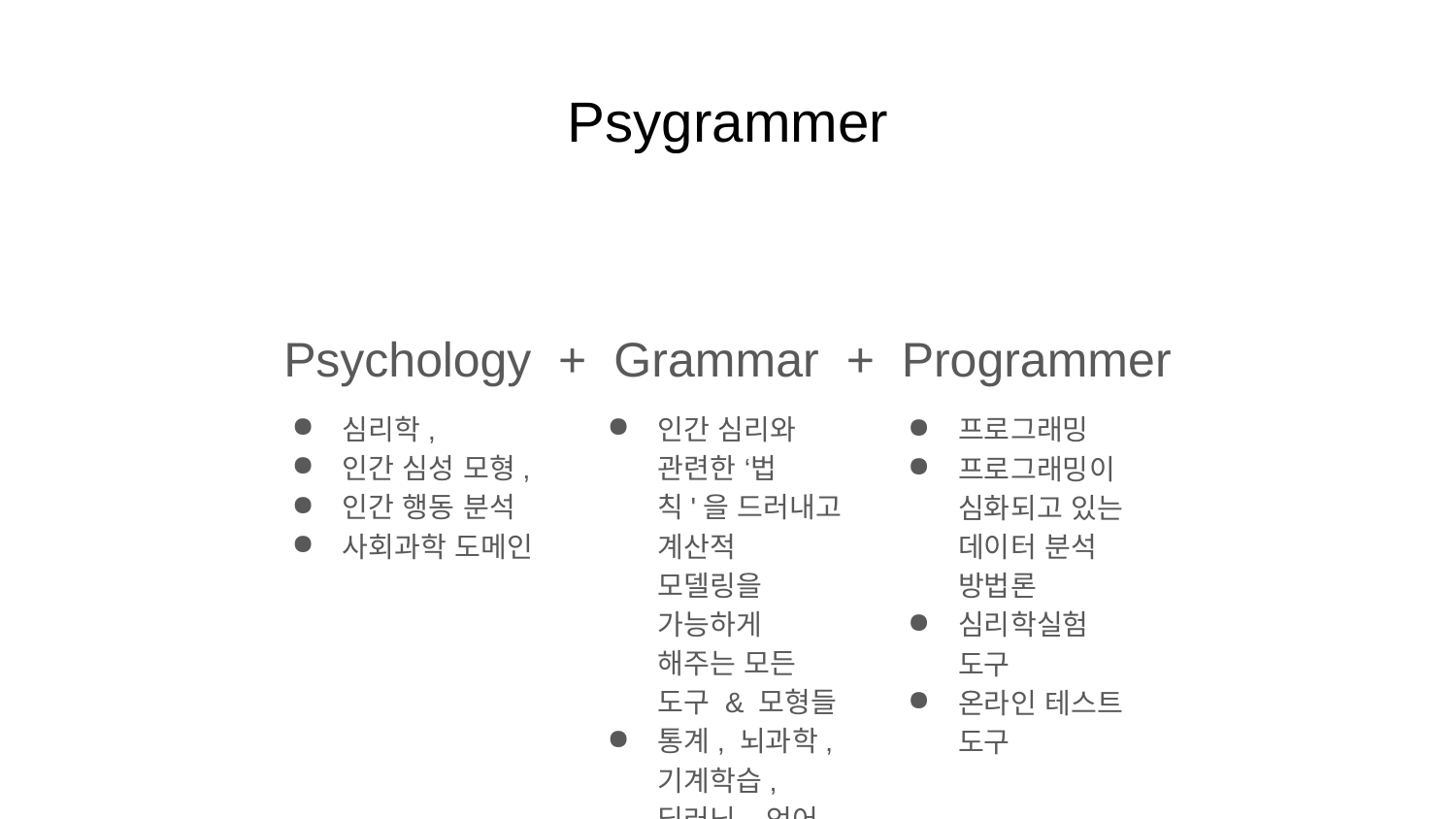

# Psygrammer

Psychology  +  Grammar  +  Programmer

심리학,
인간 심성 모형,
인간 행동 분석
사회과학 도메인

인간 심리와 관련한 ‘법칙'을 드러내고 계산적 모델링을 가능하게 해주는 모든 도구 & 모형들
통계, 뇌과학, 기계학습,딥러닝, 언어학, 수학 ..
프로그래밍
프로그래밍이 심화되고 있는 데이터 분석 방법론
심리학실험 도구
온라인 테스트 도구